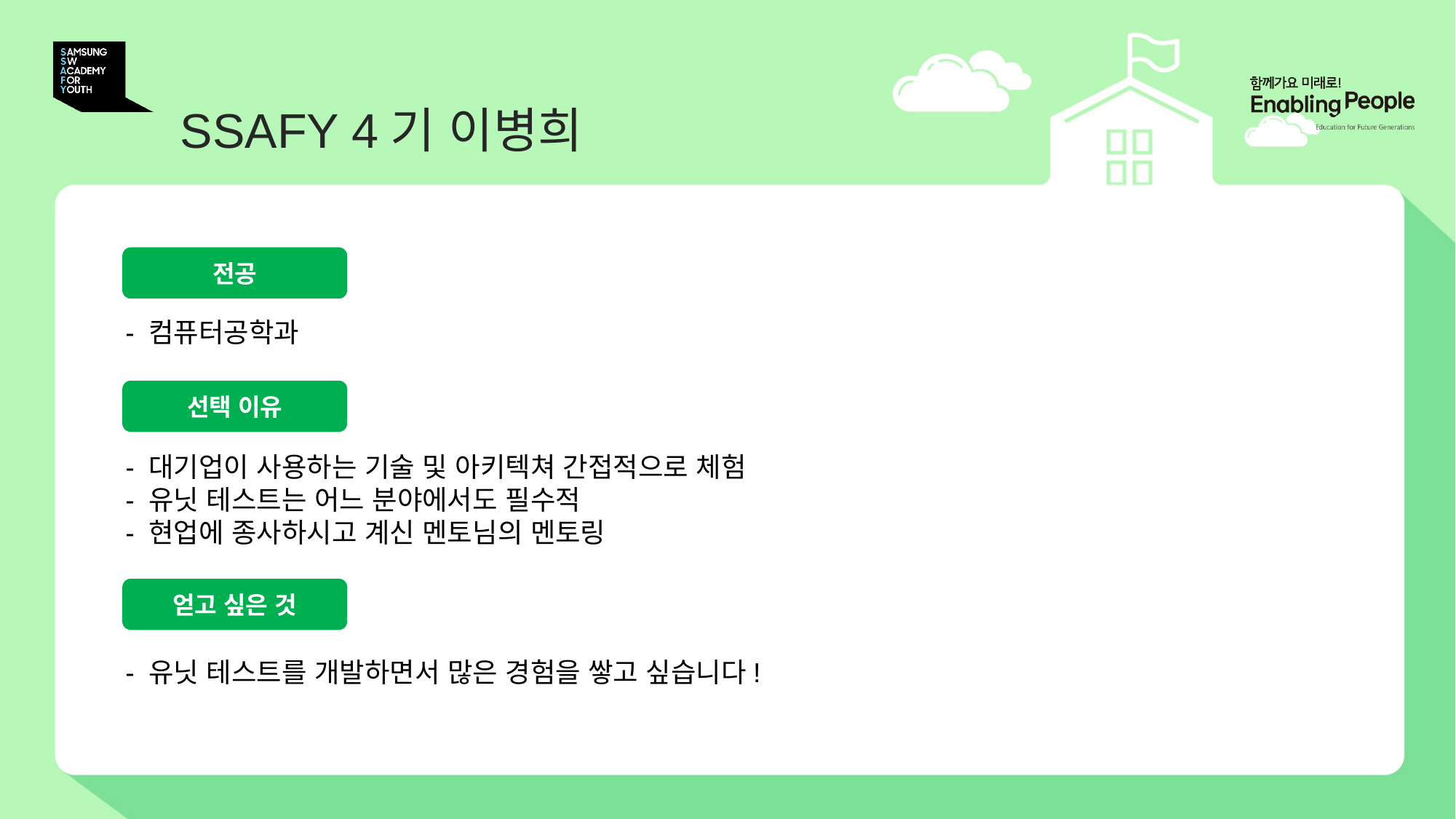

# SSAFY 4기 이병희
전공
- 컴퓨터공학과
선택 이유
- 대기업이 사용하는 기술 및 아키텍쳐 간접적으로 체험
- 유닛 테스트는 어느 분야에서도 필수적
- 현업에 종사하시고 계신 멘토님의 멘토링
얻고 싶은 것
- 유닛 테스트를 개발하면서 많은 경험을 쌓고 싶습니다!